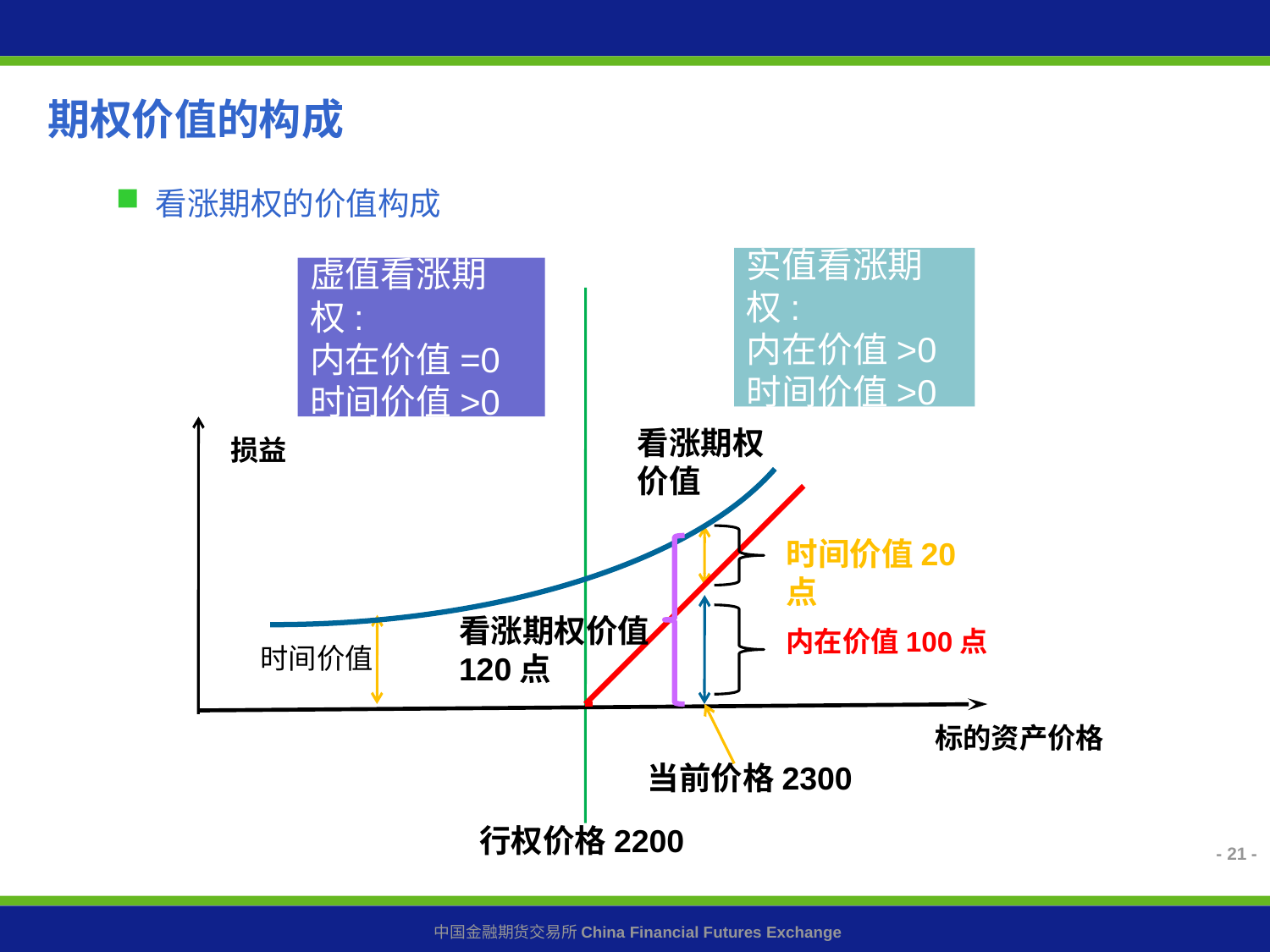

期权价值的构成

看涨期权的价值构成

实值看涨期权:
内在价值>0
时间价值>0
虚值看涨期权:
内在价值=0
时间价值>0
看涨期权价值
损益

时间价值20点

看涨期权价值120点

内在价值100点
时间价值

标的资产价格
当前价格2300
行权价格2200
- 21 -